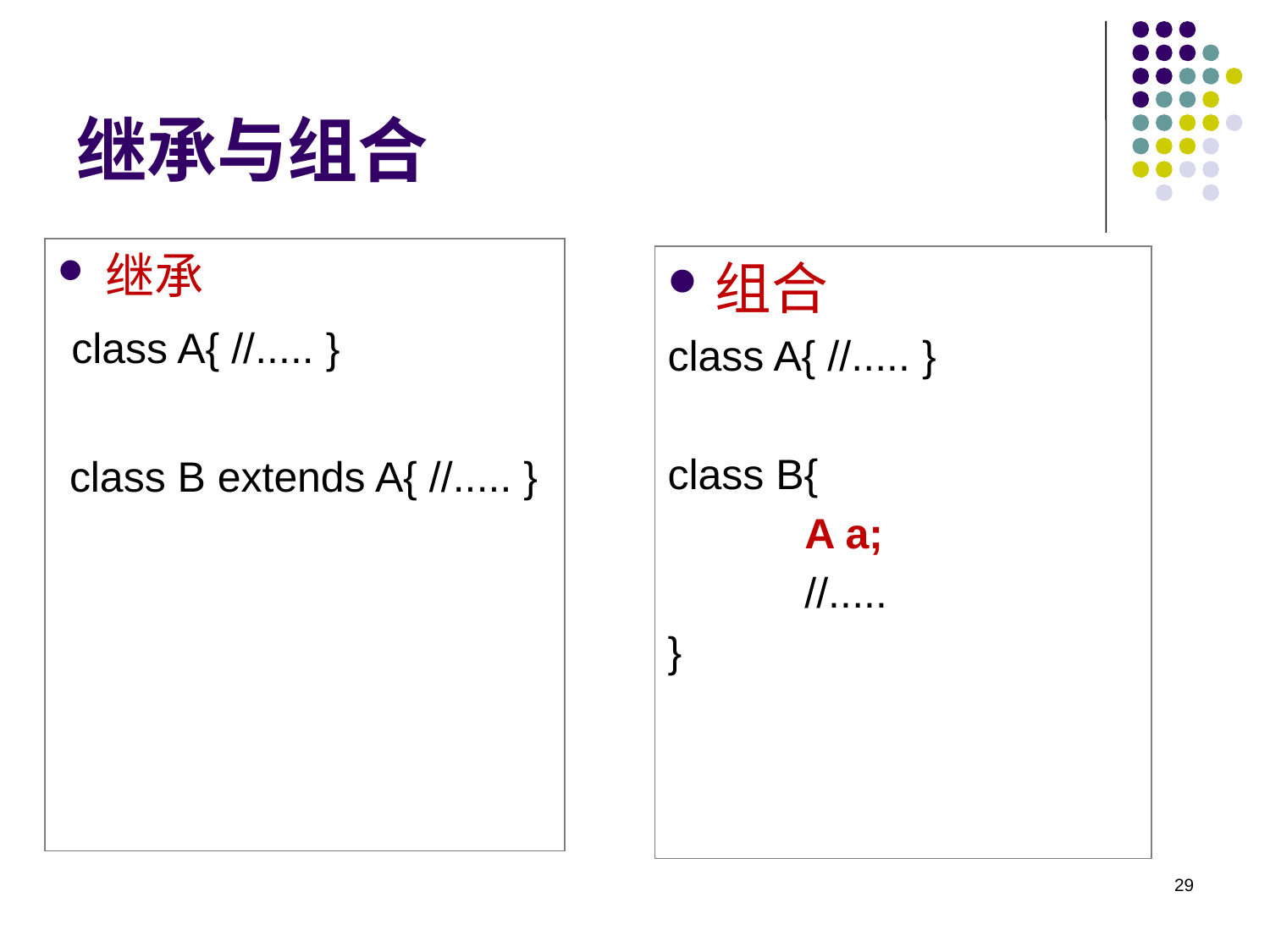

# 继承与组合
继承
 class A{ //..... }

 class B extends A{ //..... }

组合
class A{ //..... }

class B{
	A a;
	//.....
}
29